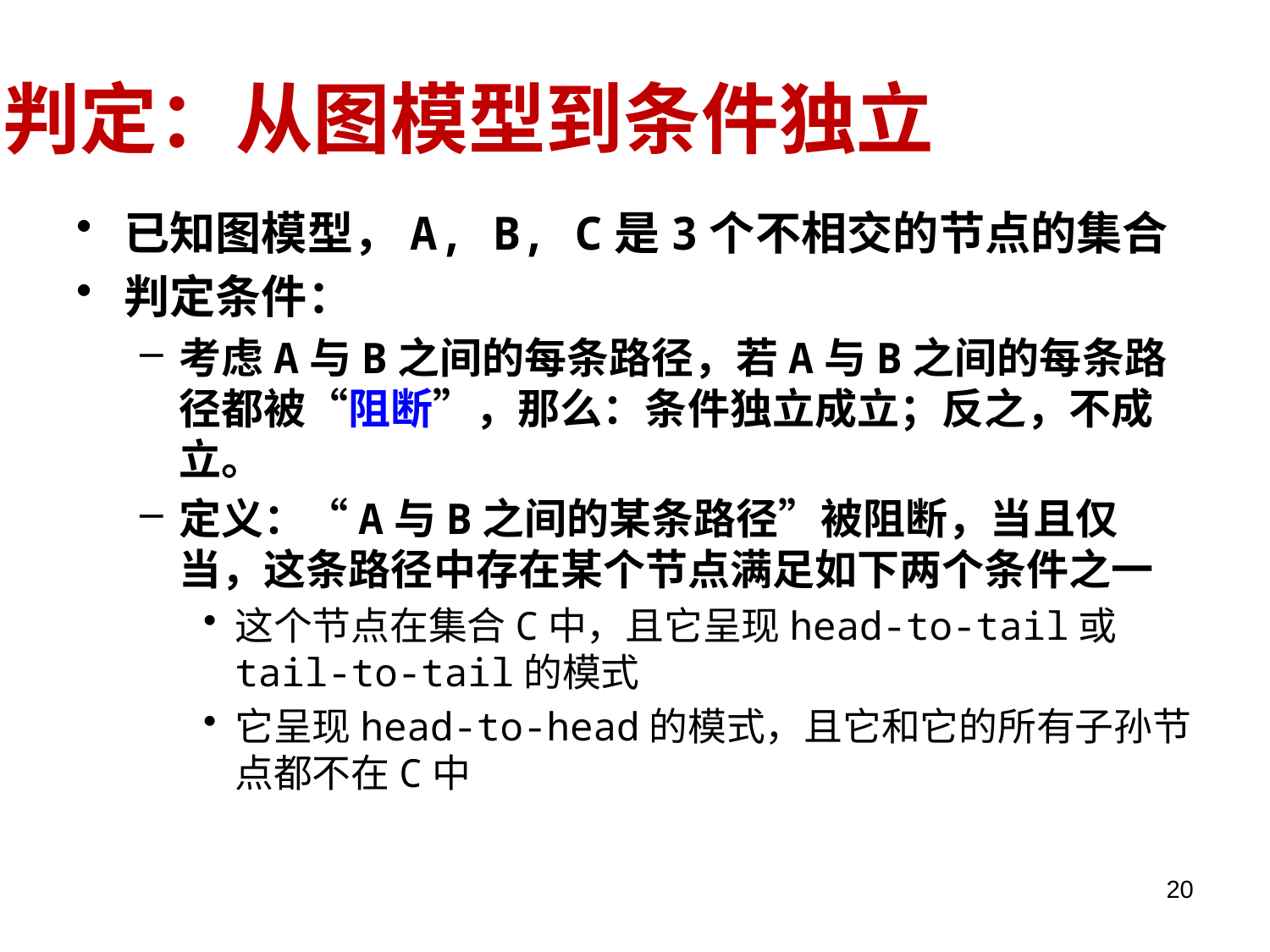

# 判定：从图模型到条件独立
已知图模型，A, B, C是3个不相交的节点的集合
判定条件：
考虑A与B之间的每条路径，若A与B之间的每条路径都被“阻断”，那么：条件独立成立；反之，不成立。
定义：“A与B之间的某条路径”被阻断，当且仅当，这条路径中存在某个节点满足如下两个条件之一
这个节点在集合C中，且它呈现head-to-tail或tail-to-tail的模式
它呈现head-to-head的模式，且它和它的所有子孙节点都不在C中

20